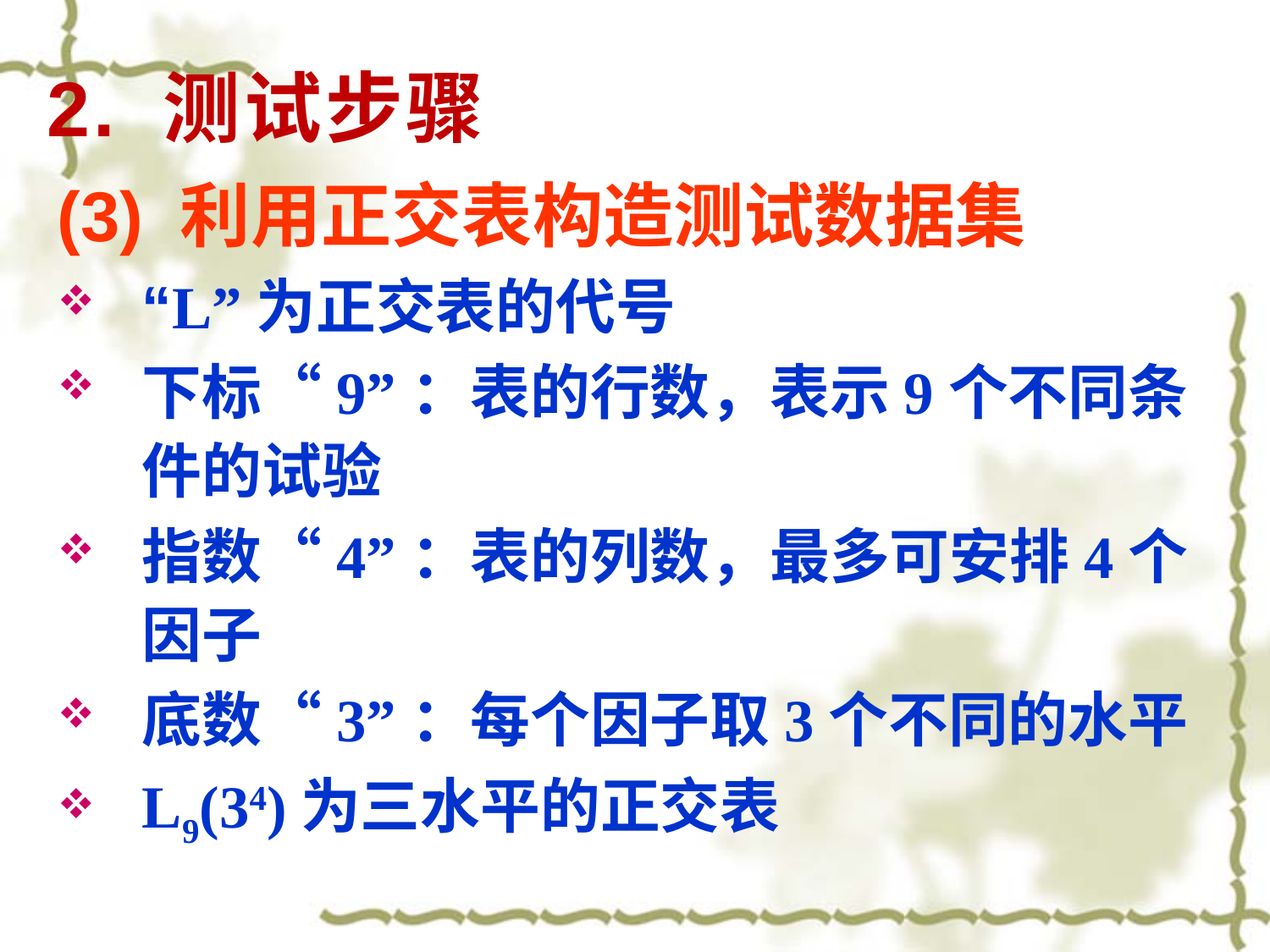

# 2. 测试步骤
(3) 利用正交表构造测试数据集
“L”为正交表的代号
下标“9”：表的行数，表示9个不同条件的试验
指数“4”：表的列数，最多可安排4个因子
底数“3”：每个因子取3个不同的水平
L9(34)为三水平的正交表